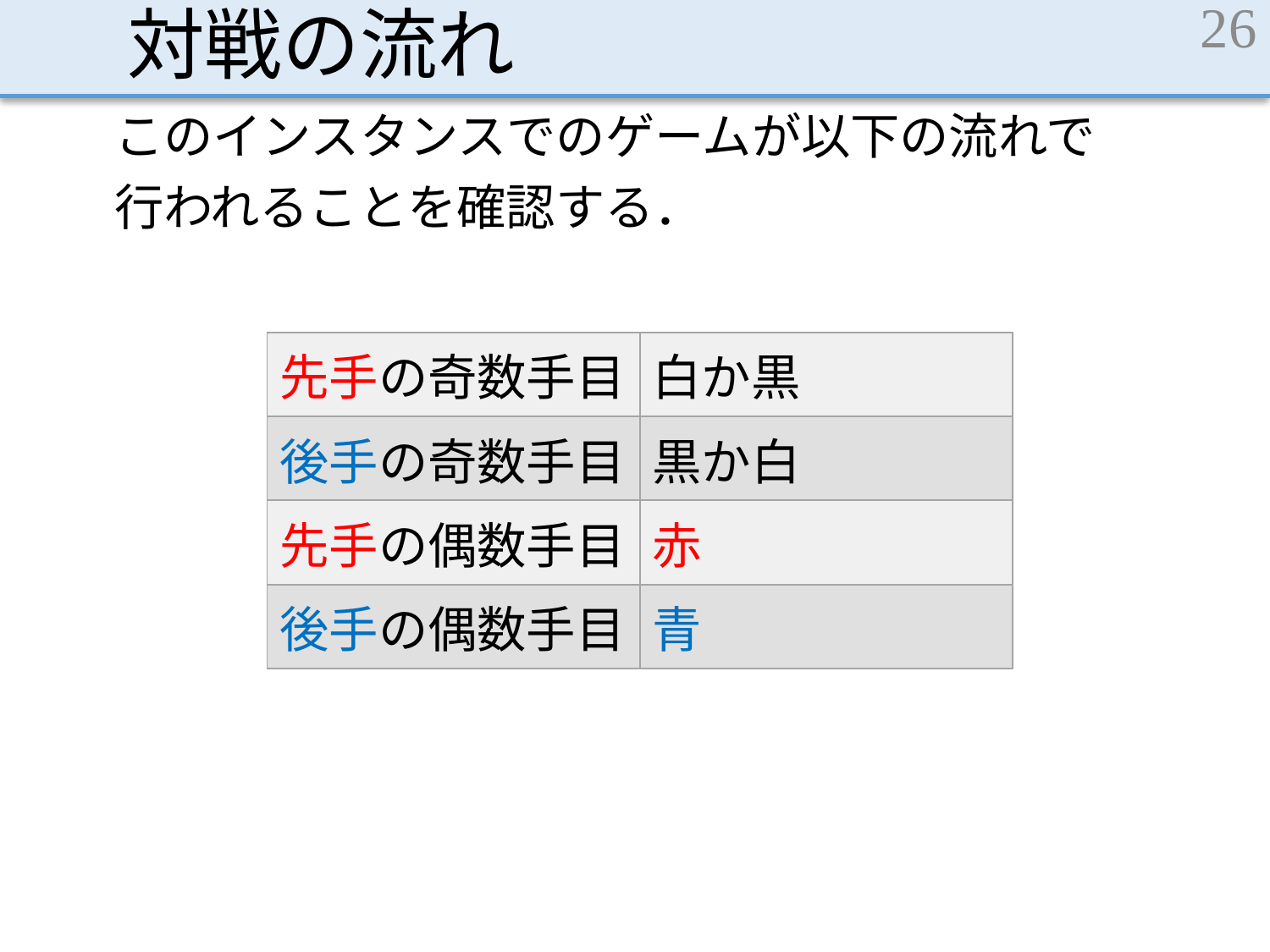

# 対戦の流れ
26
このインスタンスでのゲームが以下の流れで
行われることを確認する．

| 先手の奇数手目 | 白か黒 |
| --- | --- |
| 後手の奇数手目 | 黒か白 |
| 先手の偶数手目 | 赤 |
| 後手の偶数手目 | 青 |